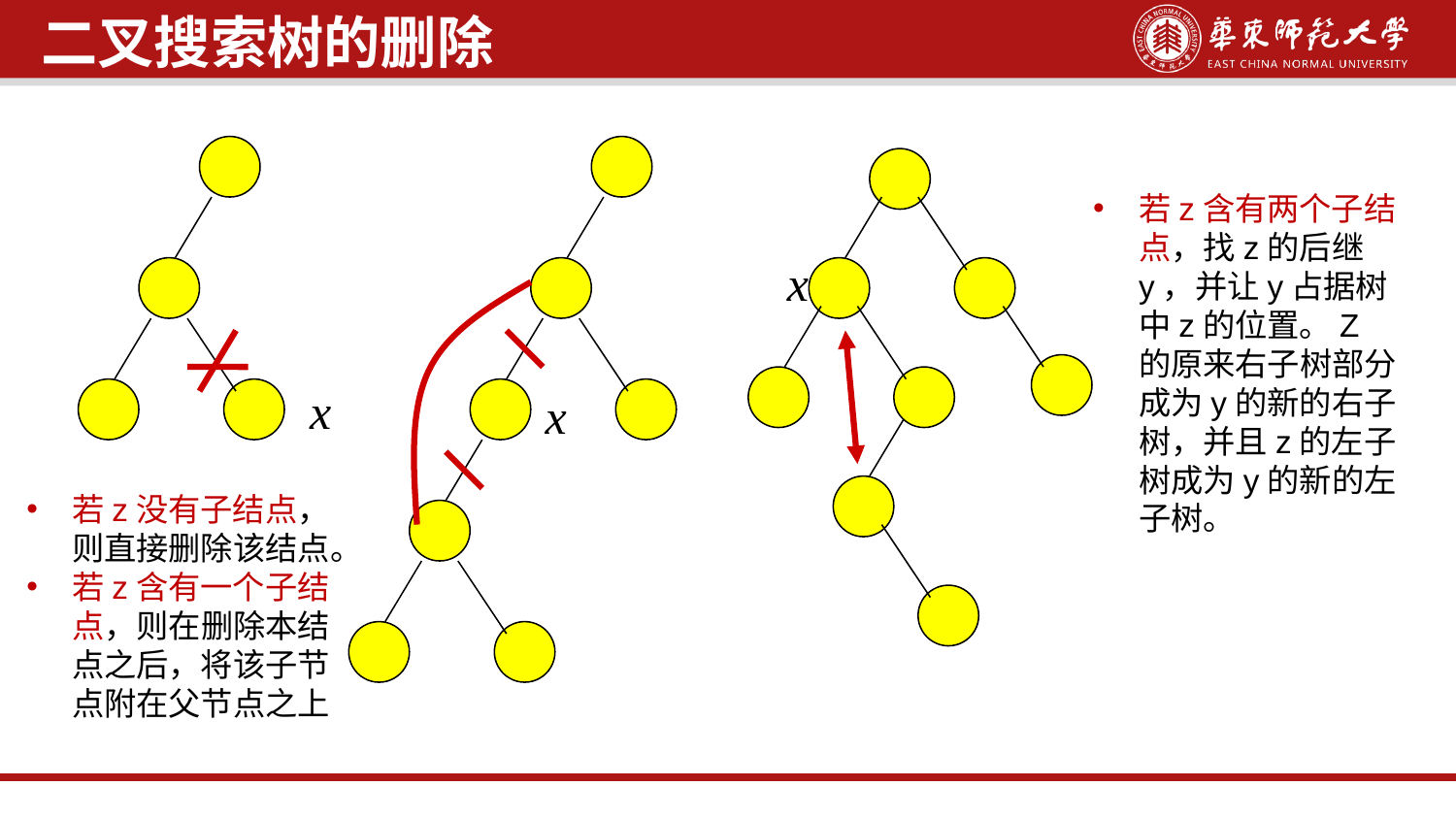

二叉搜索树的删除

x

x

x

若z含有两个子结点，找z的后继y，并让y占据树中z的位置。Z的原来右子树部分成为y的新的右子树，并且z的左子树成为y的新的左子树。
若z没有子结点，则直接删除该结点。
若z含有一个子结点，则在删除本结点之后，将该子节点附在父节点之上